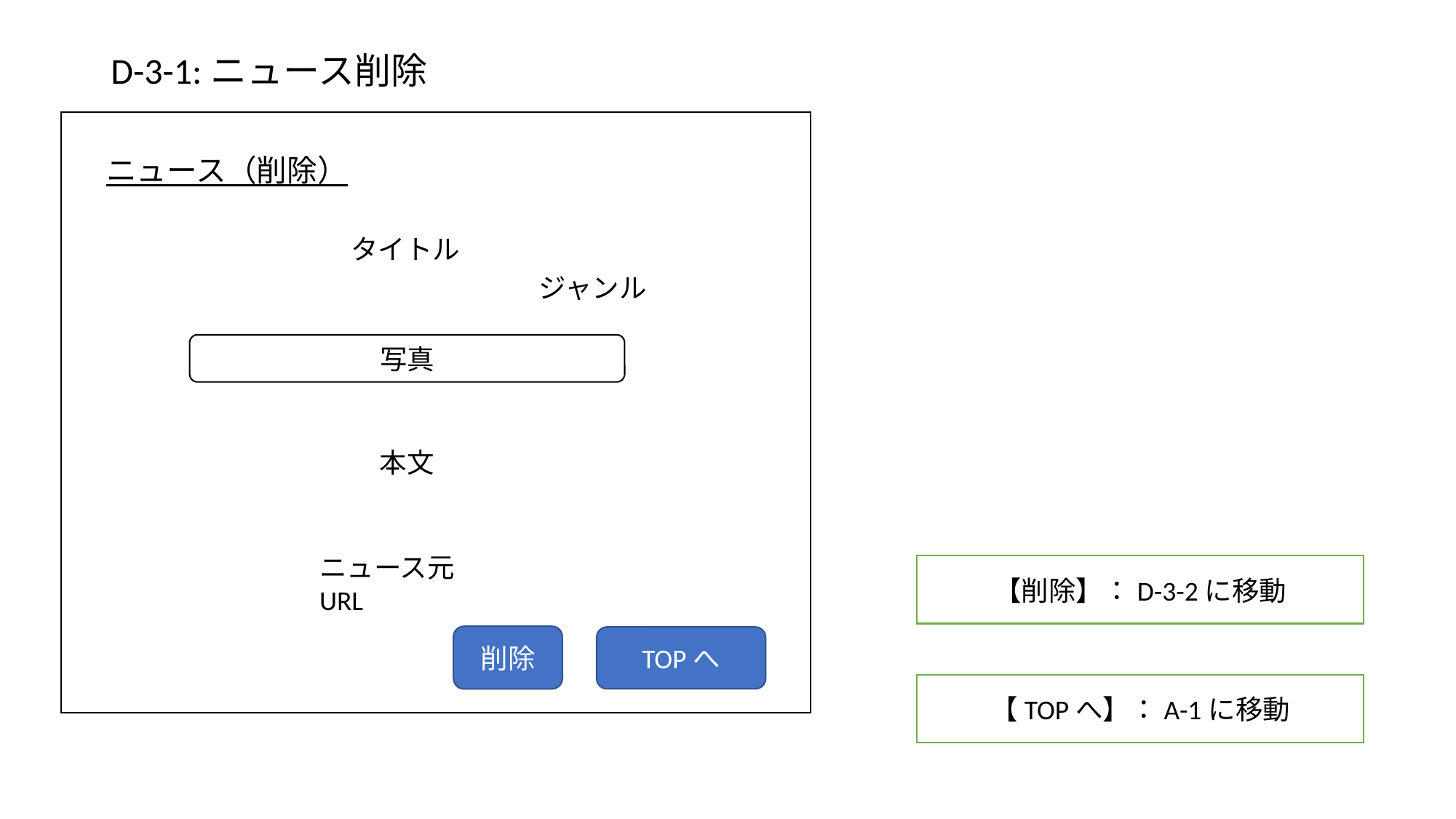

# D-3-1:ニュース削除

ニュース（削除）
タイトル
ジャンル
写真
本文
ニュース元URL
【削除】：D-3-2に移動
削除
TOPへ
【TOPへ】：A-1に移動